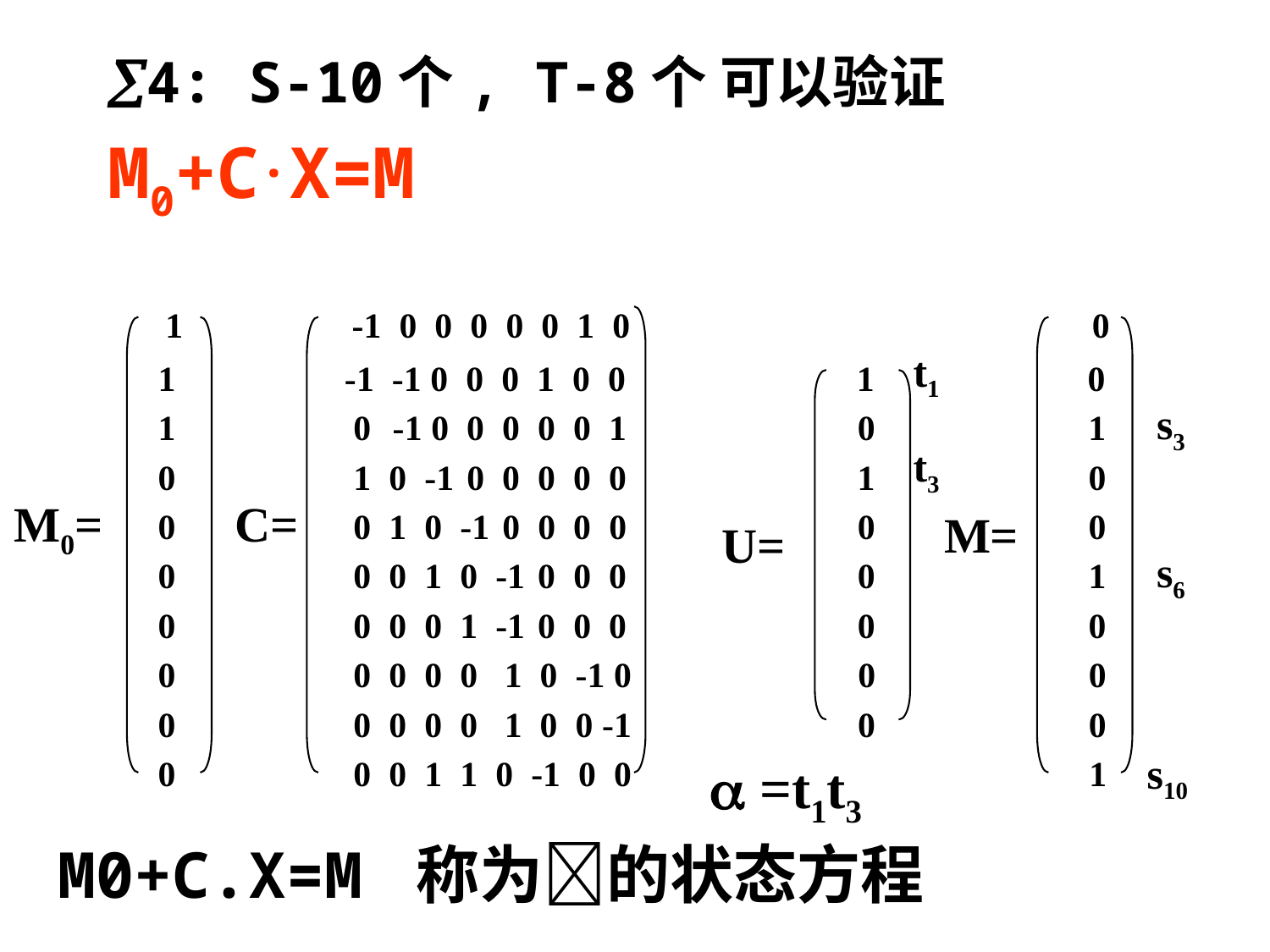

# ∑4: S-10个, T-8个 可以验证M0+C.X=M
       1                   -1  0  0  0  0  0  1  0                                                    0
        1                   -1  -1 0  0  0  1  0  0                          1                        0
        1                    0   -1 0  0  0  0  0  1                          0                        1
        0                    1  0  -1  0  0  0  0  0                          1                        0
        0                    0  1  0  -1  0  0  0  0                          0                        0
        0                    0  0  1  0  -1  0  0  0                          0                        1
        0                    0  0  0  1  -1  0  0  0                          0                        0
        0                    0  0  0  0   1  0  -1 0                          0                        0
        0                    0  0  0  0   1  0  0 -1                          0                        0
        0                    0  0  1  1  0  -1  0  0                                                    1

t1

s3
t3
M0=
C=
M=
U=
s6
s10
α =t1t3
M0+C.X=M 称为∑的状态方程